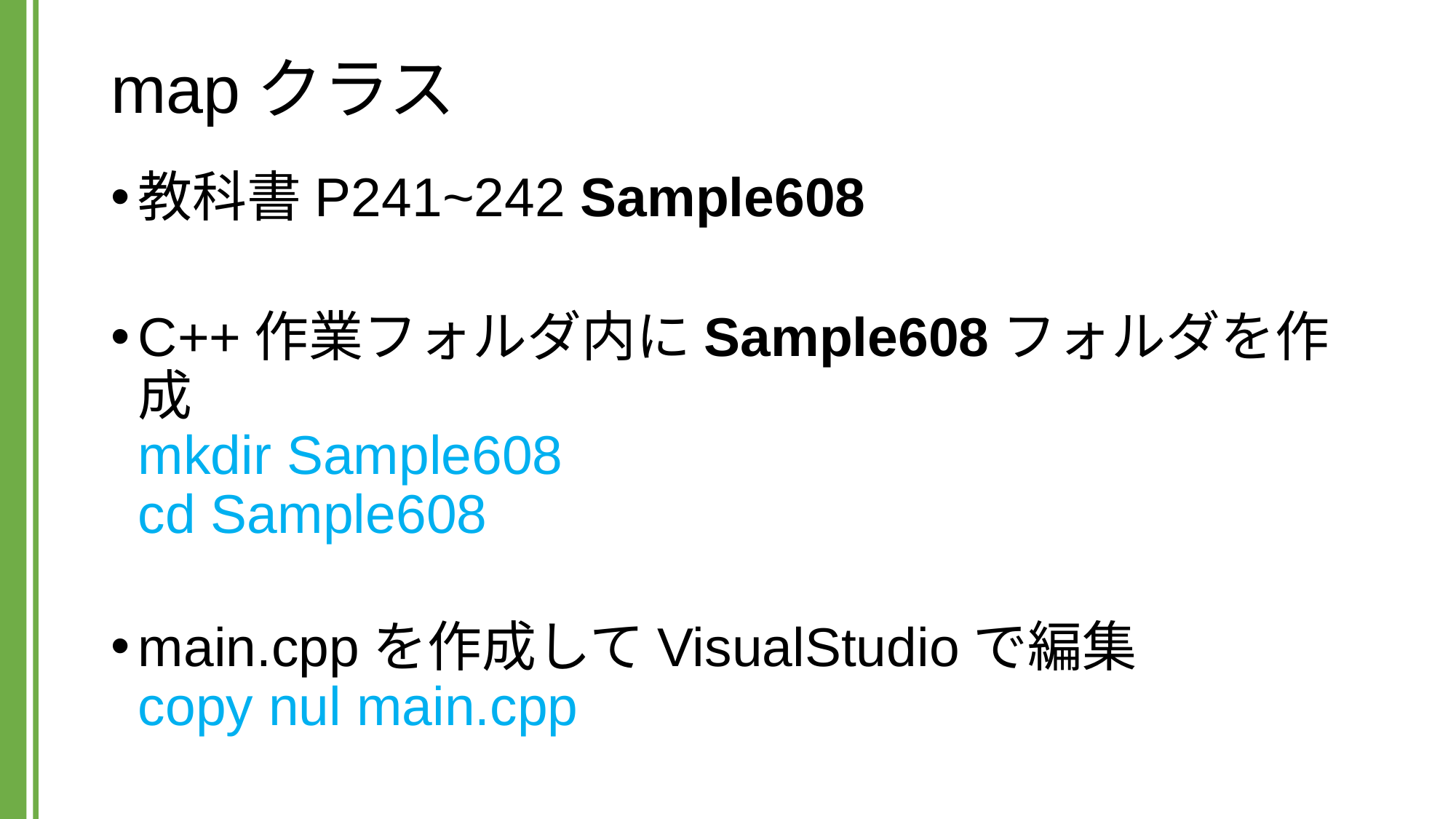

# mapクラス
教科書P241~242 Sample608
C++作業フォルダ内にSample608フォルダを作成
mkdir Sample608
cd Sample608
main.cppを作成してVisualStudioで編集
copy nul main.cpp